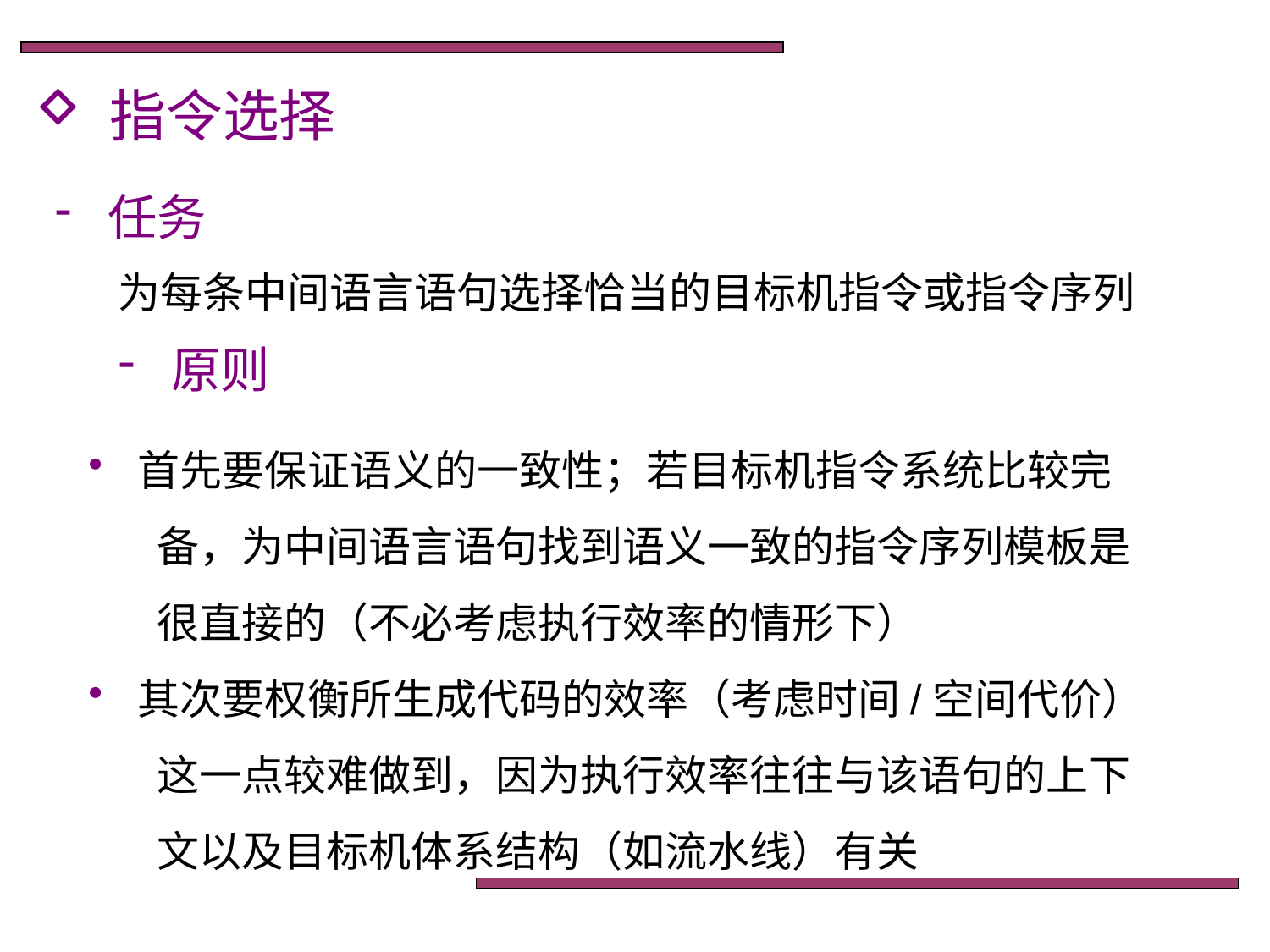

指令选择
 任务

为每条中间语言语句选择恰当的目标机指令或指令序列

 原则

 首先要保证语义的一致性；若目标机指令系统比较完
   备，为中间语言语句找到语义一致的指令序列模板是
   很直接的（不必考虑执行效率的情形下）
 其次要权衡所生成代码的效率（考虑时间/空间代价）
   这一点较难做到，因为执行效率往往与该语句的上下
   文以及目标机体系结构（如流水线）有关